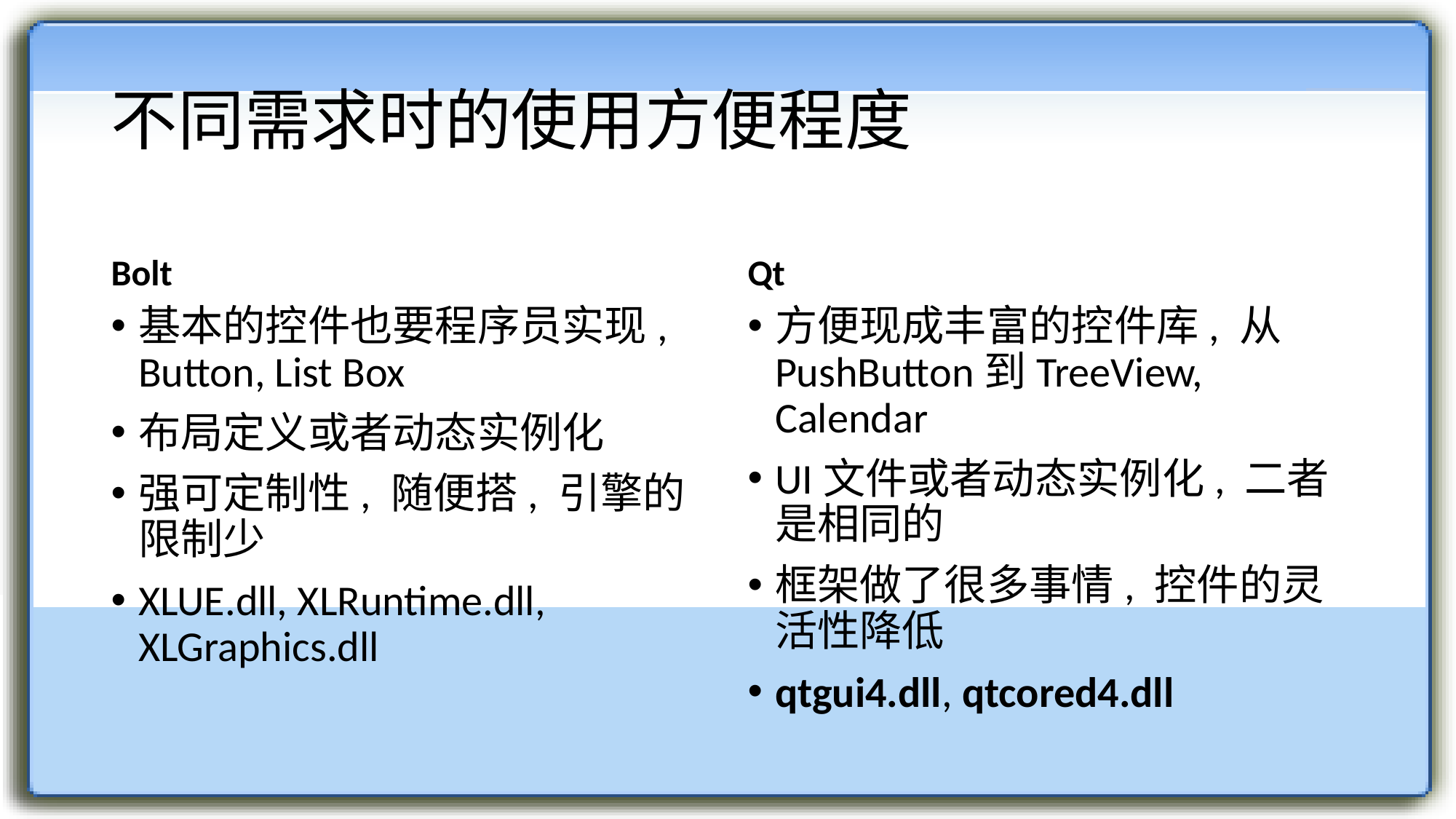

# 不同需求时的使用方便程度
Bolt
Qt
基本的控件也要程序员实现, Button, List Box
布局定义或者动态实例化
强可定制性, 随便搭, 引擎的限制少
XLUE.dll, XLRuntime.dll, XLGraphics.dll
方便现成丰富的控件库, 从PushButton到TreeView, Calendar
UI文件或者动态实例化, 二者是相同的
框架做了很多事情, 控件的灵活性降低
qtgui4.dll, qtcored4.dll